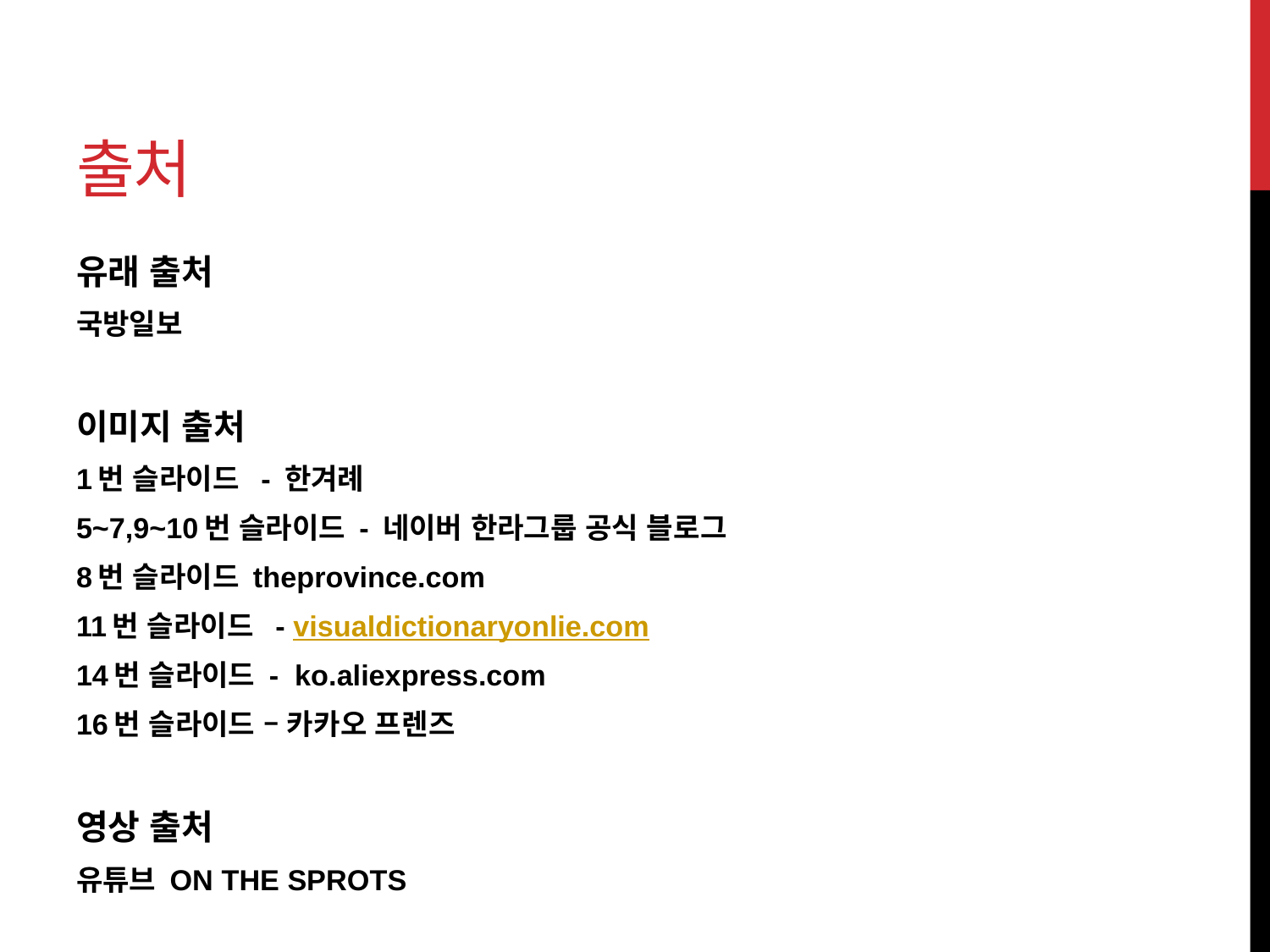

# 출처
유래 출처
국방일보

이미지 출처
1번 슬라이드  - 한겨례
5~7,9~10번 슬라이드 - 네이버 한라그룹 공식 블로그
8번 슬라이드 theprovince.com
11번 슬라이드  - visualdictionaryonlie.com
14번 슬라이드 -  ko.aliexpress.com
16번 슬라이드 – 카카오 프렌즈

영상 출처
유튜브 ON THE SPROTS